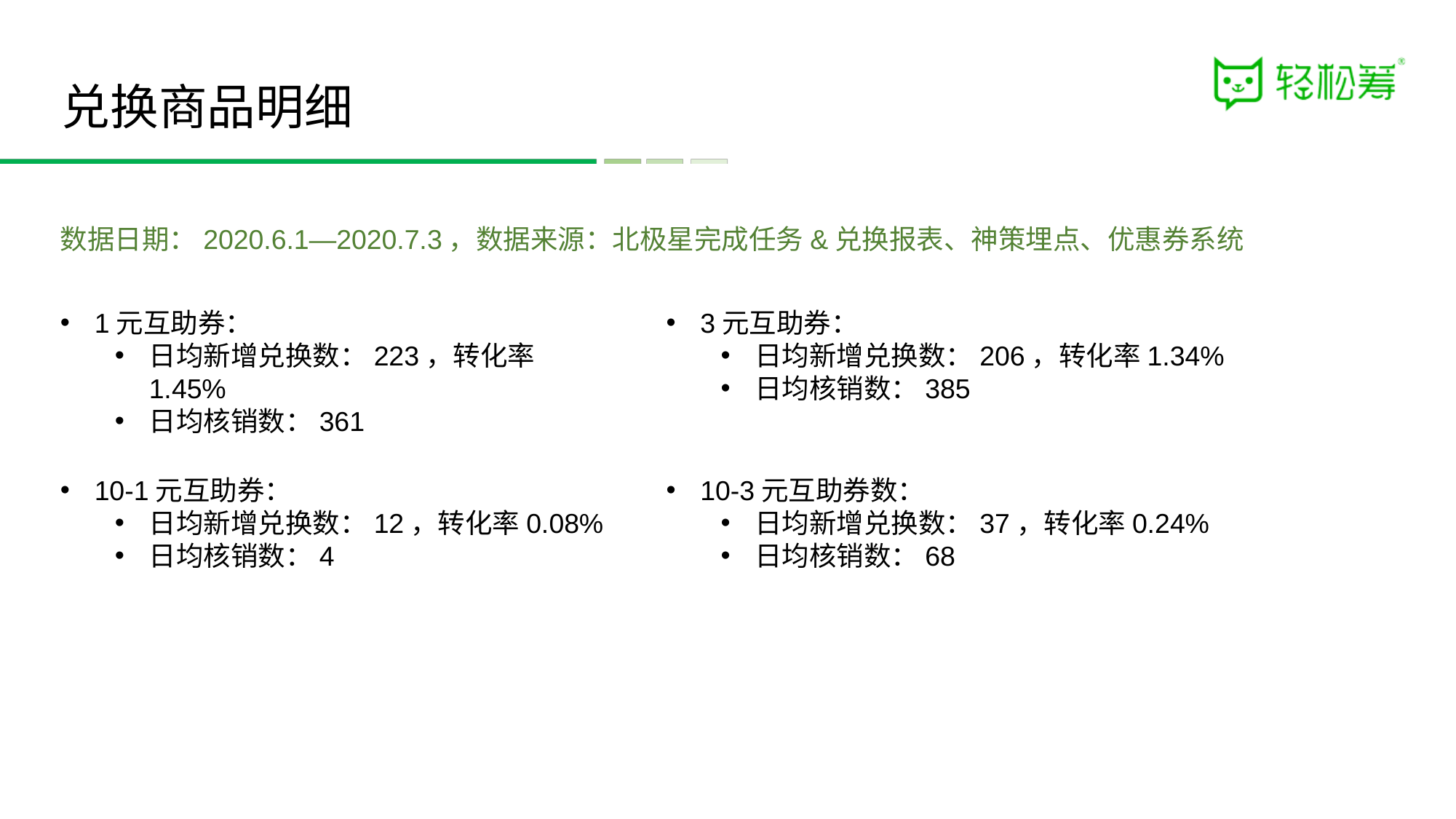

兑换商品明细
数据日期：2020.6.1—2020.7.3，数据来源：北极星完成任务&兑换报表、神策埋点、优惠券系统
1元互助券：
日均新增兑换数：223，转化率1.45%
日均核销数：361
3元互助券：
日均新增兑换数：206，转化率1.34%
日均核销数：385
10-1元互助券：
日均新增兑换数：12，转化率0.08%
日均核销数：4
10-3元互助券数：
日均新增兑换数：37，转化率0.24%
日均核销数：68